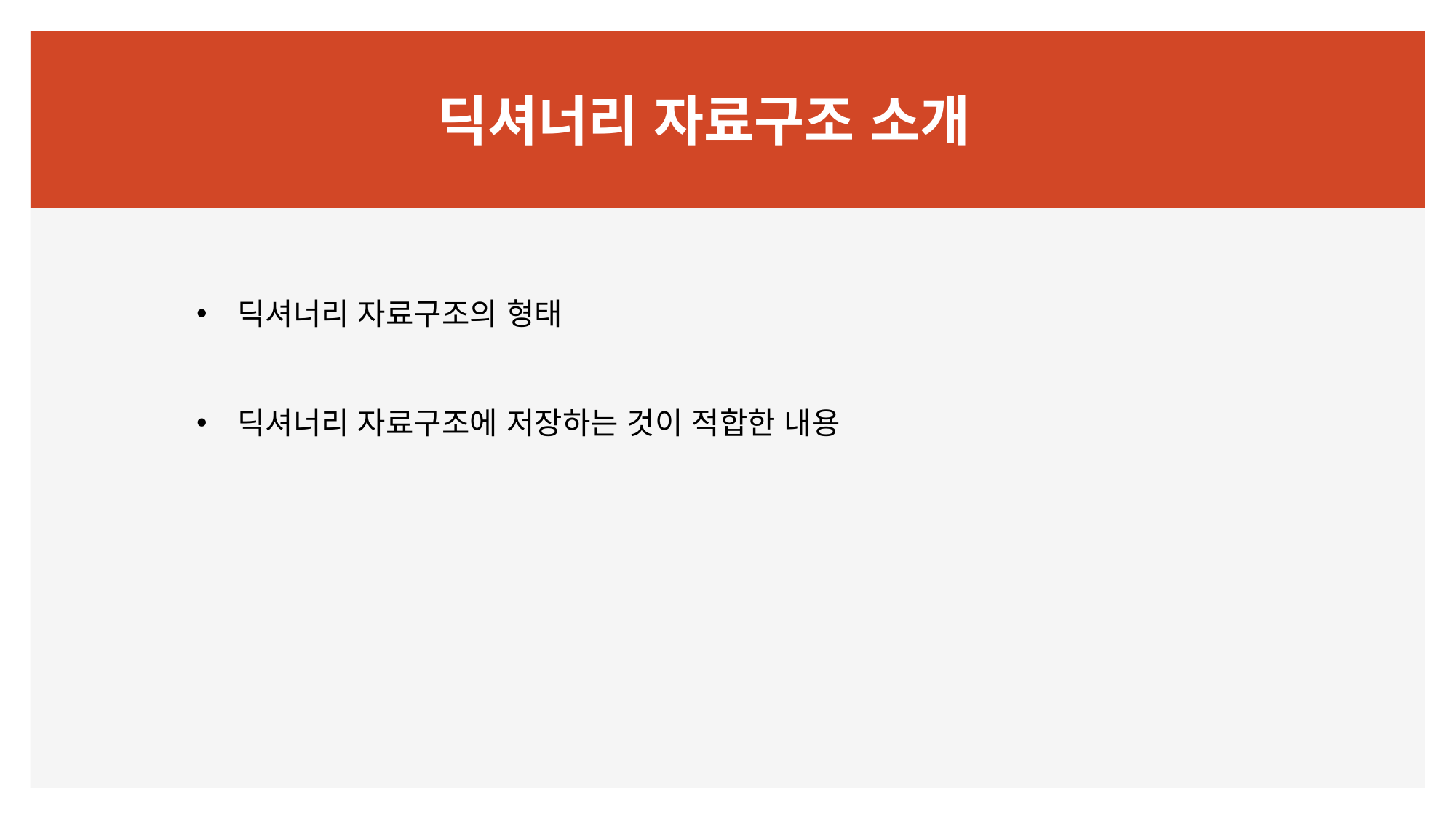

# 딕셔너리 자료구조 소개
딕셔너리 자료구조의 형태

딕셔너리 자료구조에 저장하는 것이 적합한 내용